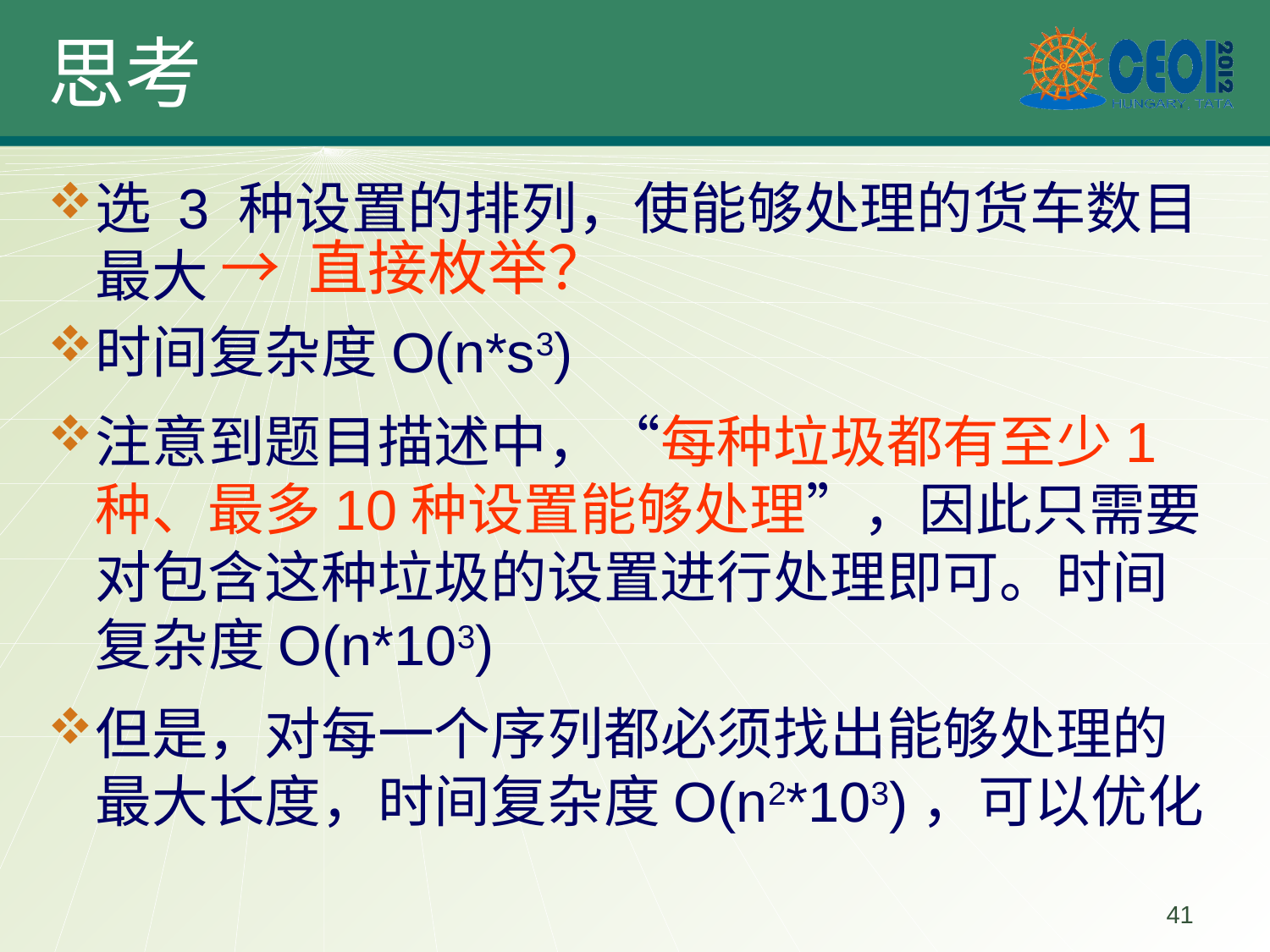

思考
选 3 种设置的排列，使能够处理的货车数目最大
时间复杂度O(n*s3)
注意到题目描述中，“每种垃圾都有至少1种、最多10种设置能够处理”，因此只需要对包含这种垃圾的设置进行处理即可。时间复杂度O(n*103)
但是，对每一个序列都必须找出能够处理的最大长度，时间复杂度O(n2*103)，可以优化
→ 直接枚举？
41